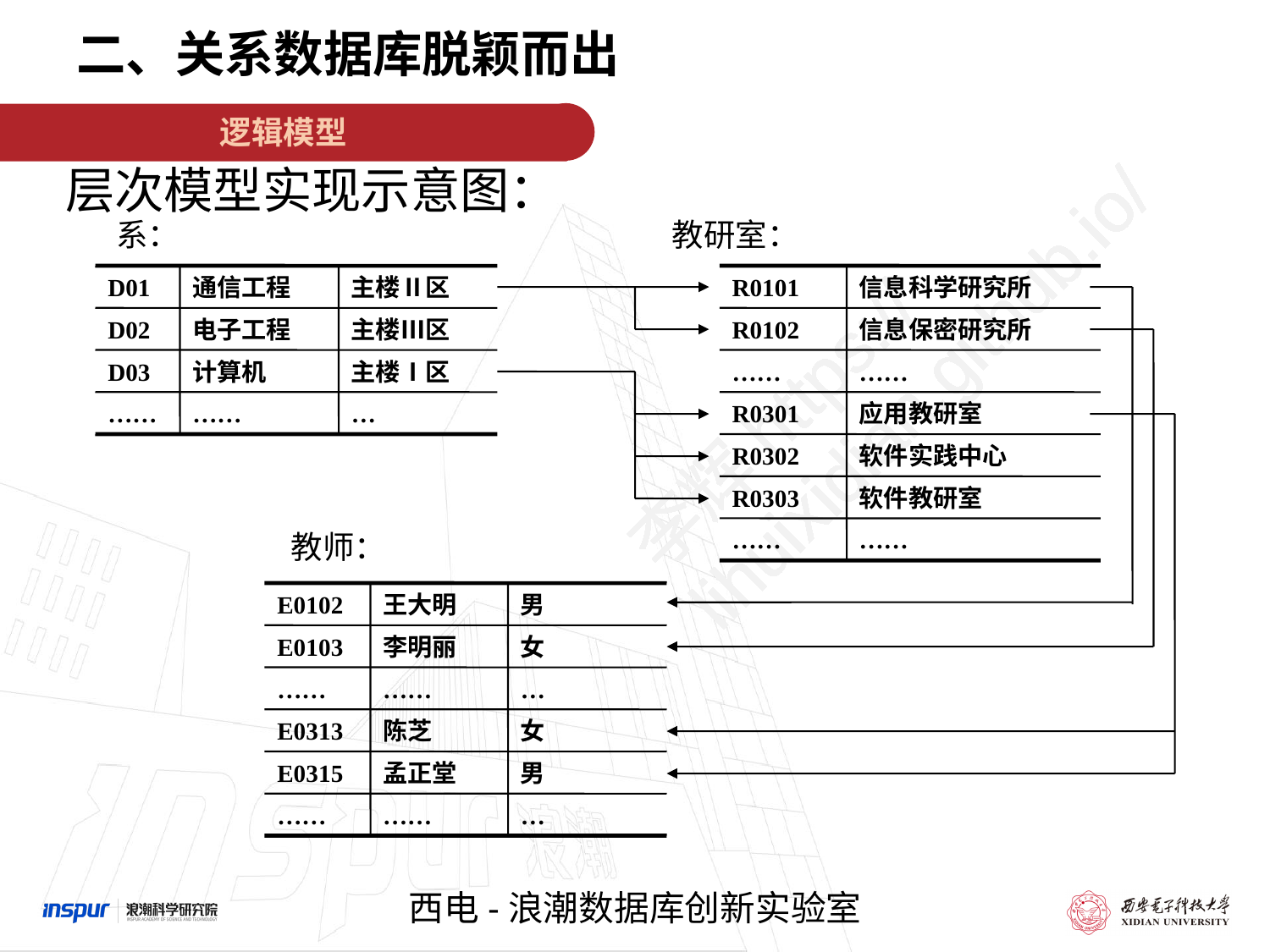

二、关系数据库脱颖而出

逻辑模型
层次模型实现示意图：
系：
教研室：
D01

通信工程

主楼Ⅱ区

R0101

信息科学研究所

D02

电子工程
主楼Ⅲ区
R0102

信息保密研究所

D03

计算机
主楼Ⅰ区
……

……

……

……
…
R0301

应用教研室

R0302

软件实践中心

R0303

软件教研室

……

……
教师：

E0102

王大明

男

E0103

李明丽
女

……

……
…
E0313

陈芝
女

E0315

孟正堂
男

……

……
…